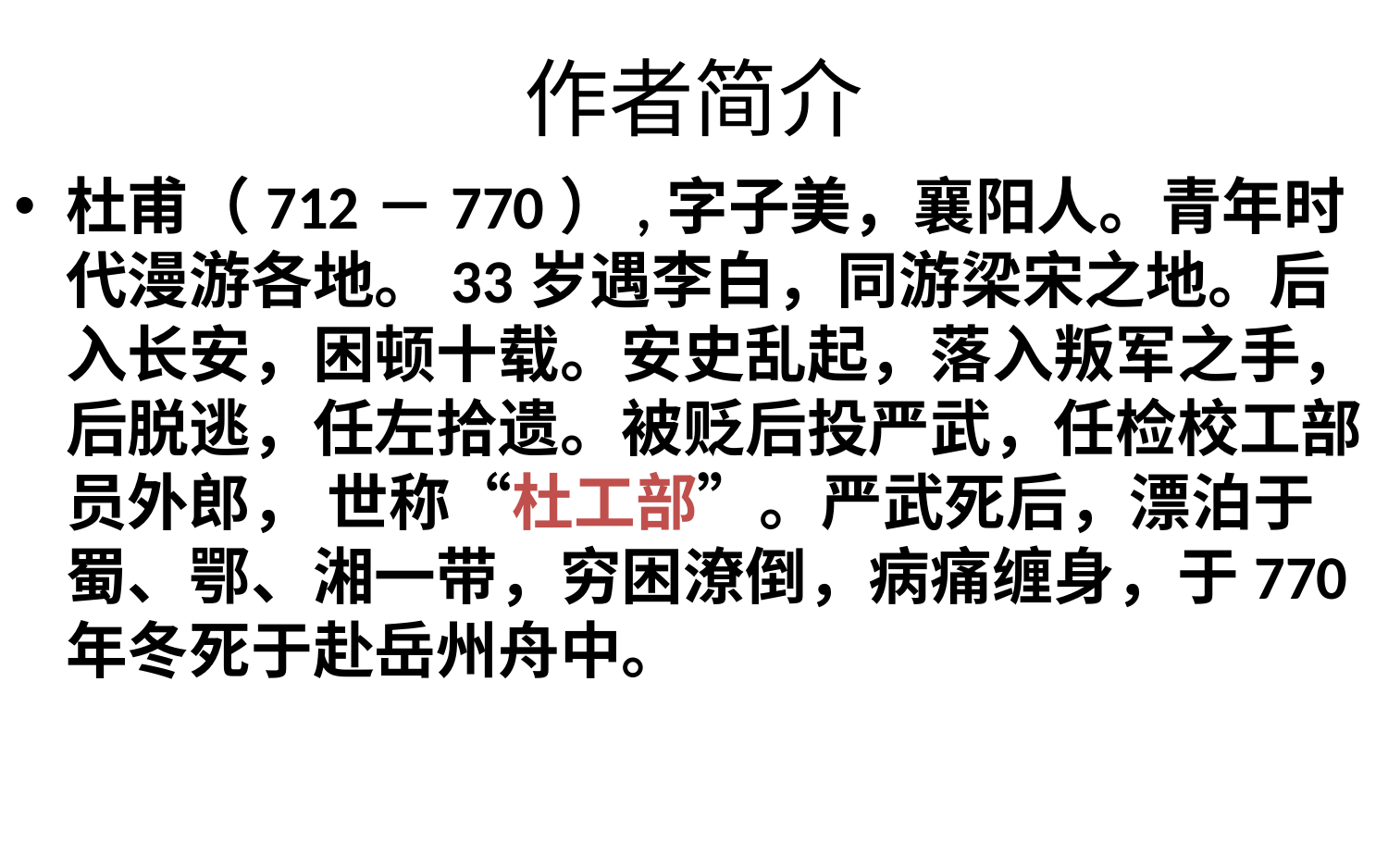

# 作者简介
杜甫（712－770）,字子美，襄阳人。青年时代漫游各地。33岁遇李白，同游梁宋之地。后入长安，困顿十载。安史乱起，落入叛军之手，后脱逃，任左拾遗。被贬后投严武，任检校工部员外郎， 世称“杜工部”。严武死后，漂泊于蜀、鄂、湘一带，穷困潦倒，病痛缠身，于770年冬死于赴岳州舟中。